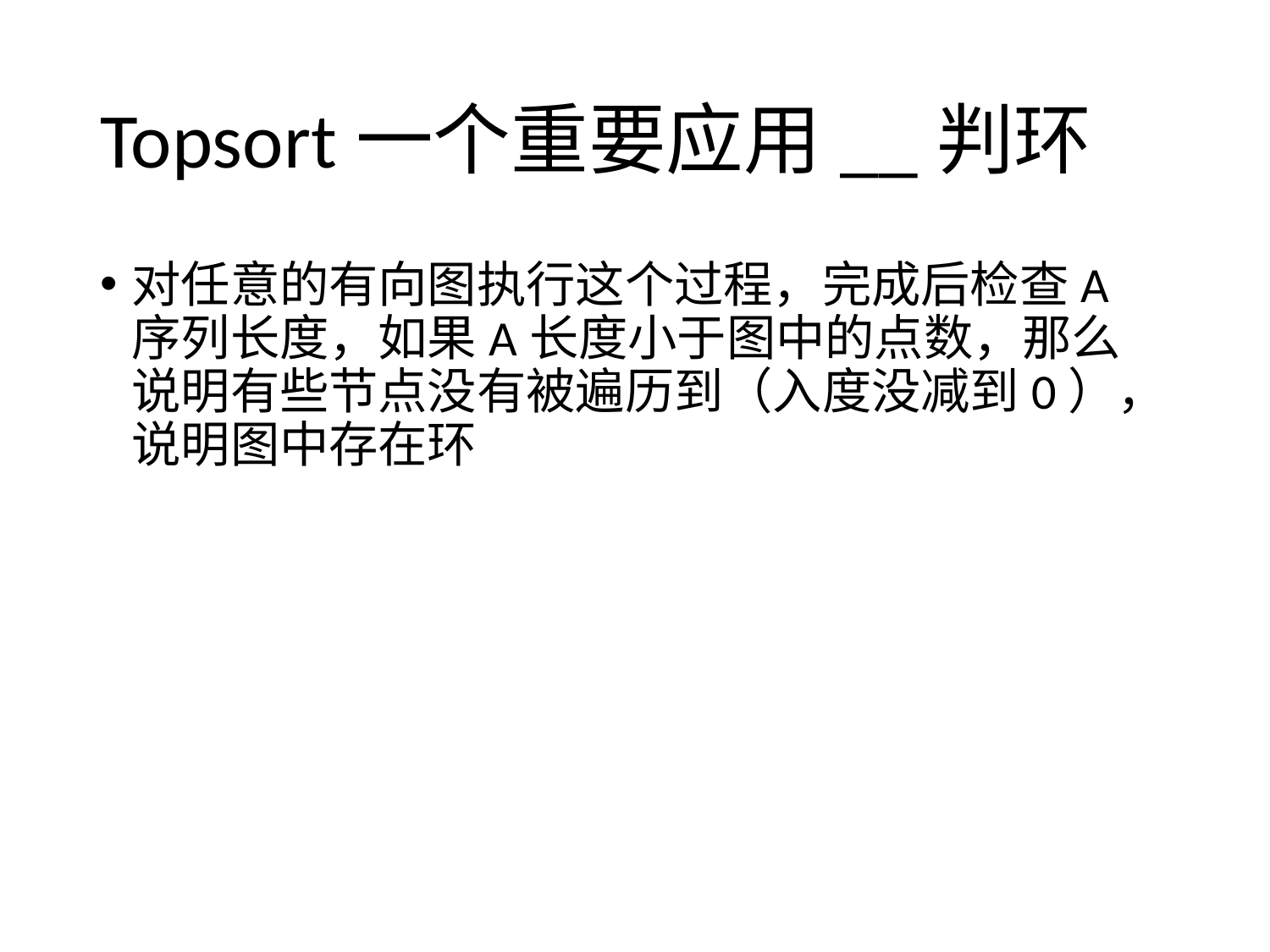

# Topsort一个重要应用__判环
对任意的有向图执行这个过程，完成后检查A序列长度，如果A长度小于图中的点数，那么说明有些节点没有被遍历到（入度没减到0），说明图中存在环